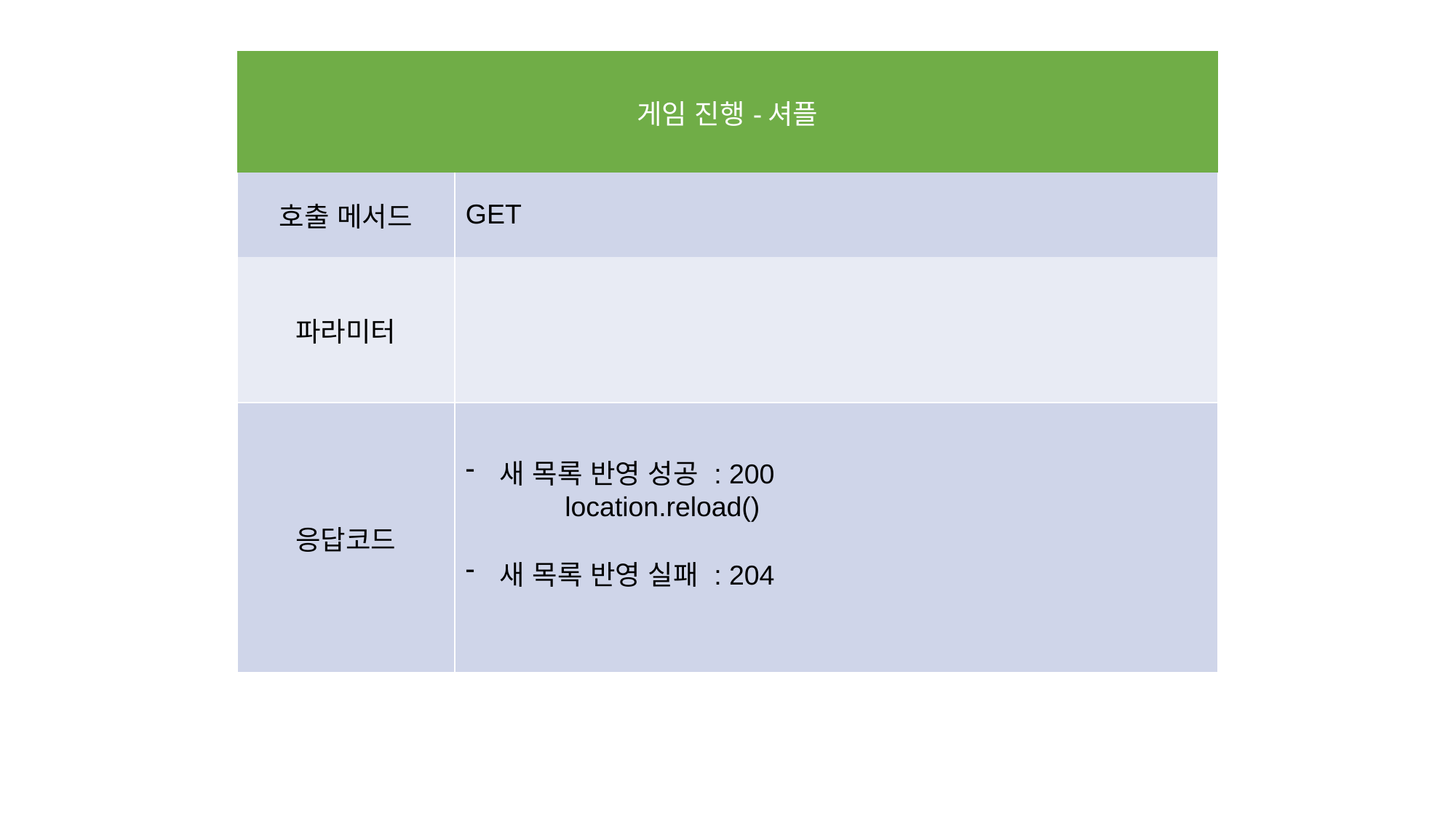

| 게임 진행-셔플 |  |
| --- | --- |
| 호출 메서드 | GET |
| 파라미터 |  |
| 응답코드 | 새 목록 반영 성공 : 200 location.reload() 새 목록 반영 실패 : 204 |